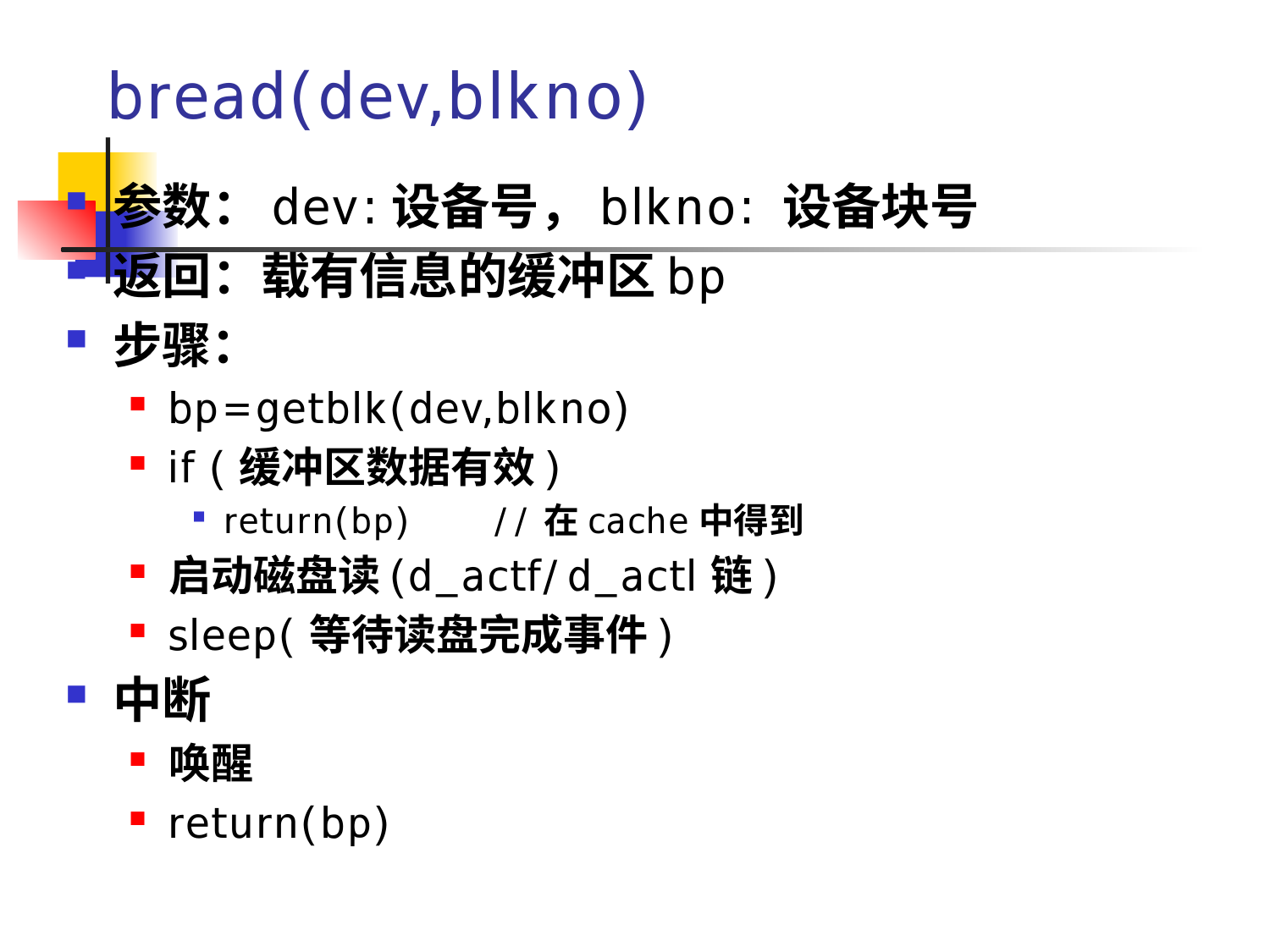

# bread(dev,blkno)
参数：dev:设备号，blkno: 设备块号
返回：载有信息的缓冲区bp
步骤：
bp=getblk(dev,blkno)
if (缓冲区数据有效)
return(bp)        //在cache中得到
启动磁盘读(d_actf/d_actl链)
sleep(等待读盘完成事件)
中断
唤醒
return(bp)